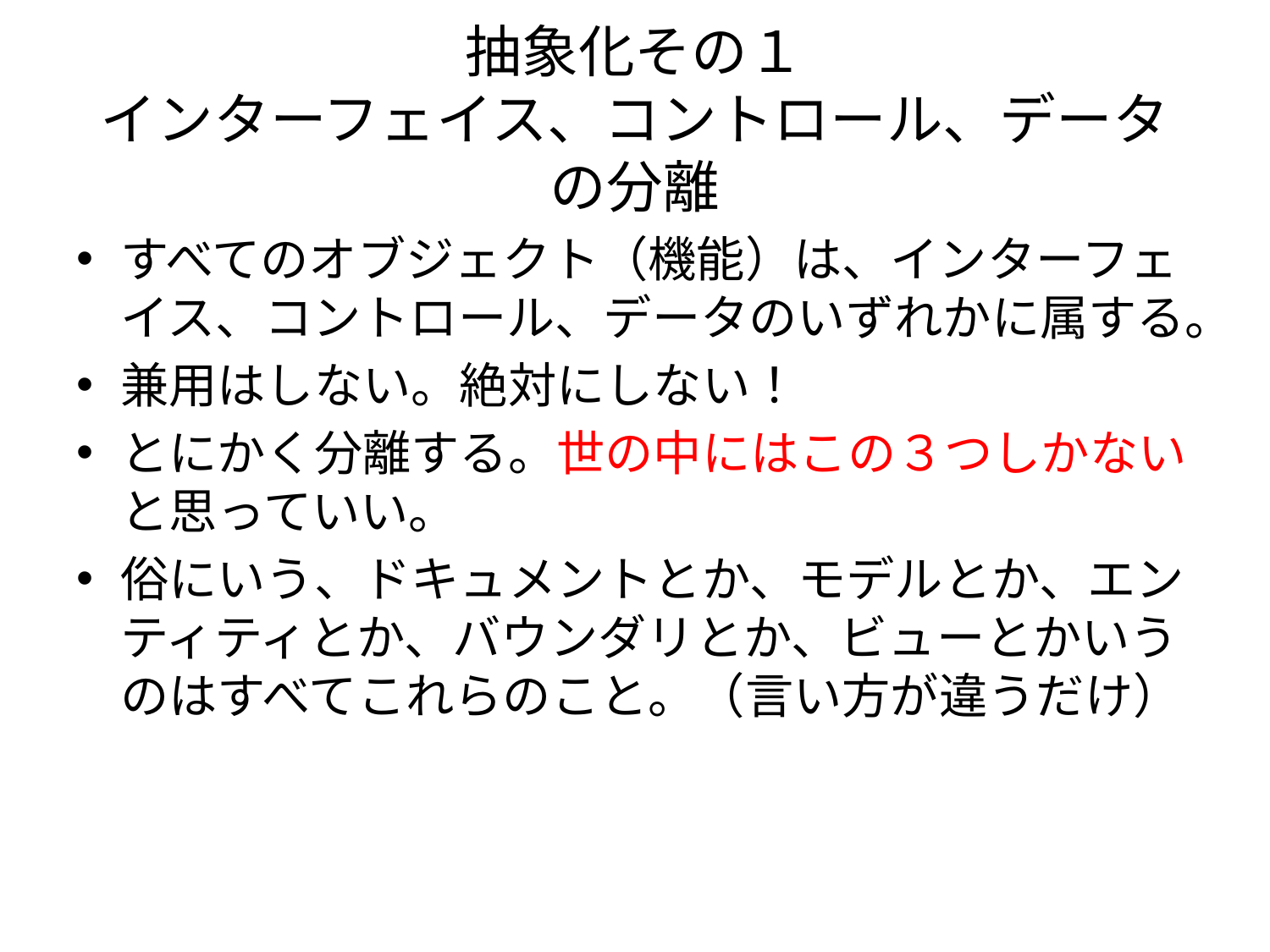

# 抽象化その１ インターフェイス、コントロール、データの分離
すべてのオブジェクト（機能）は、インターフェイス、コントロール、データのいずれかに属する。
兼用はしない。絶対にしない！
とにかく分離する。世の中にはこの３つしかないと思っていい。
俗にいう、ドキュメントとか、モデルとか、エンティティとか、バウンダリとか、ビューとかいうのはすべてこれらのこと。（言い方が違うだけ）